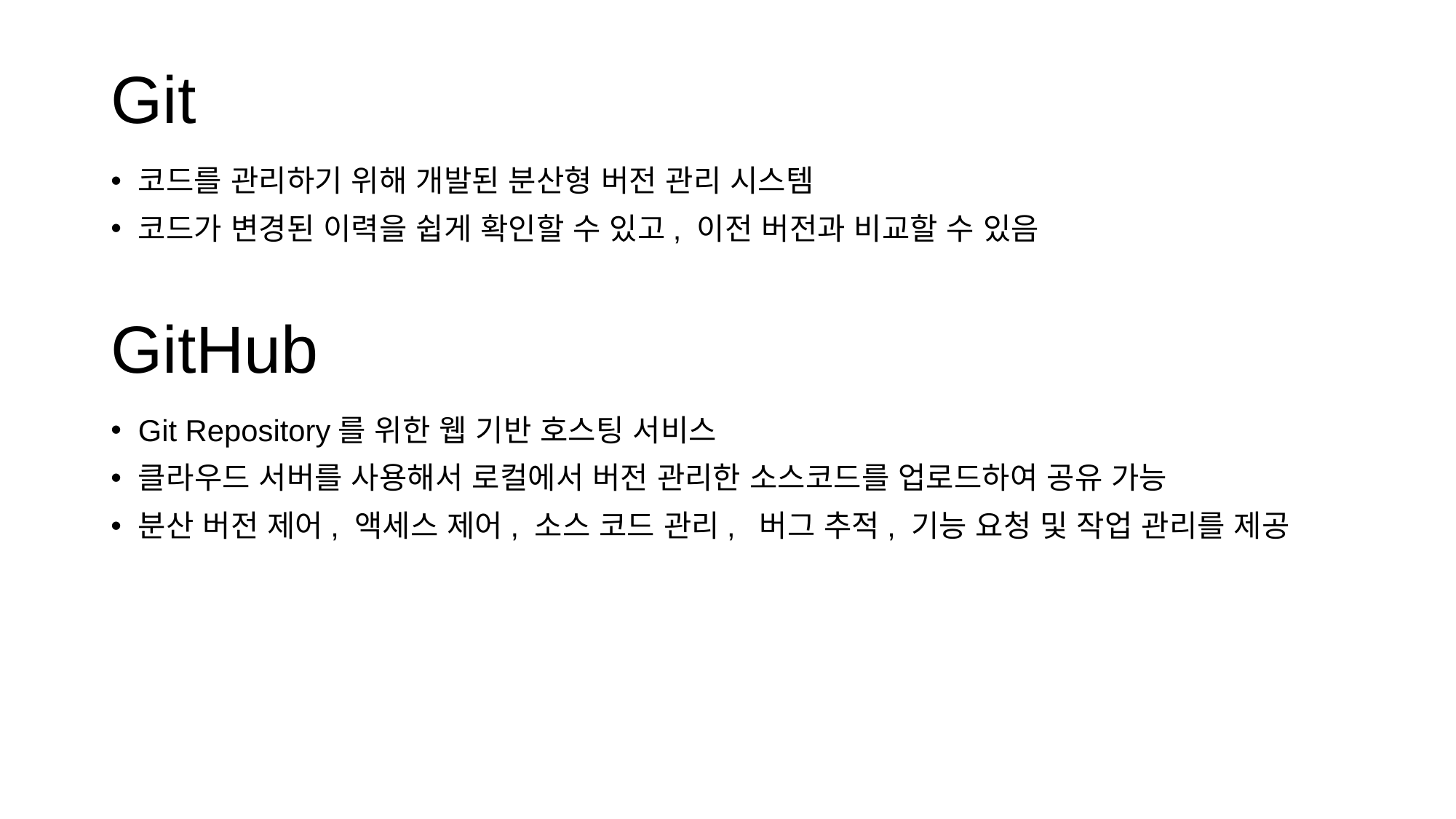

# Git
코드를 관리하기 위해 개발된 분산형 버전 관리 시스템
코드가 변경된 이력을 쉽게 확인할 수 있고, 이전 버전과 비교할 수 있음

GitHub
Git Repository를 위한 웹 기반 호스팅 서비스
클라우드 서버를 사용해서 로컬에서 버전 관리한 소스코드를 업로드하여 공유 가능
분산 버전 제어, 액세스 제어, 소스 코드 관리,  버그 추적, 기능 요청 및 작업 관리를 제공